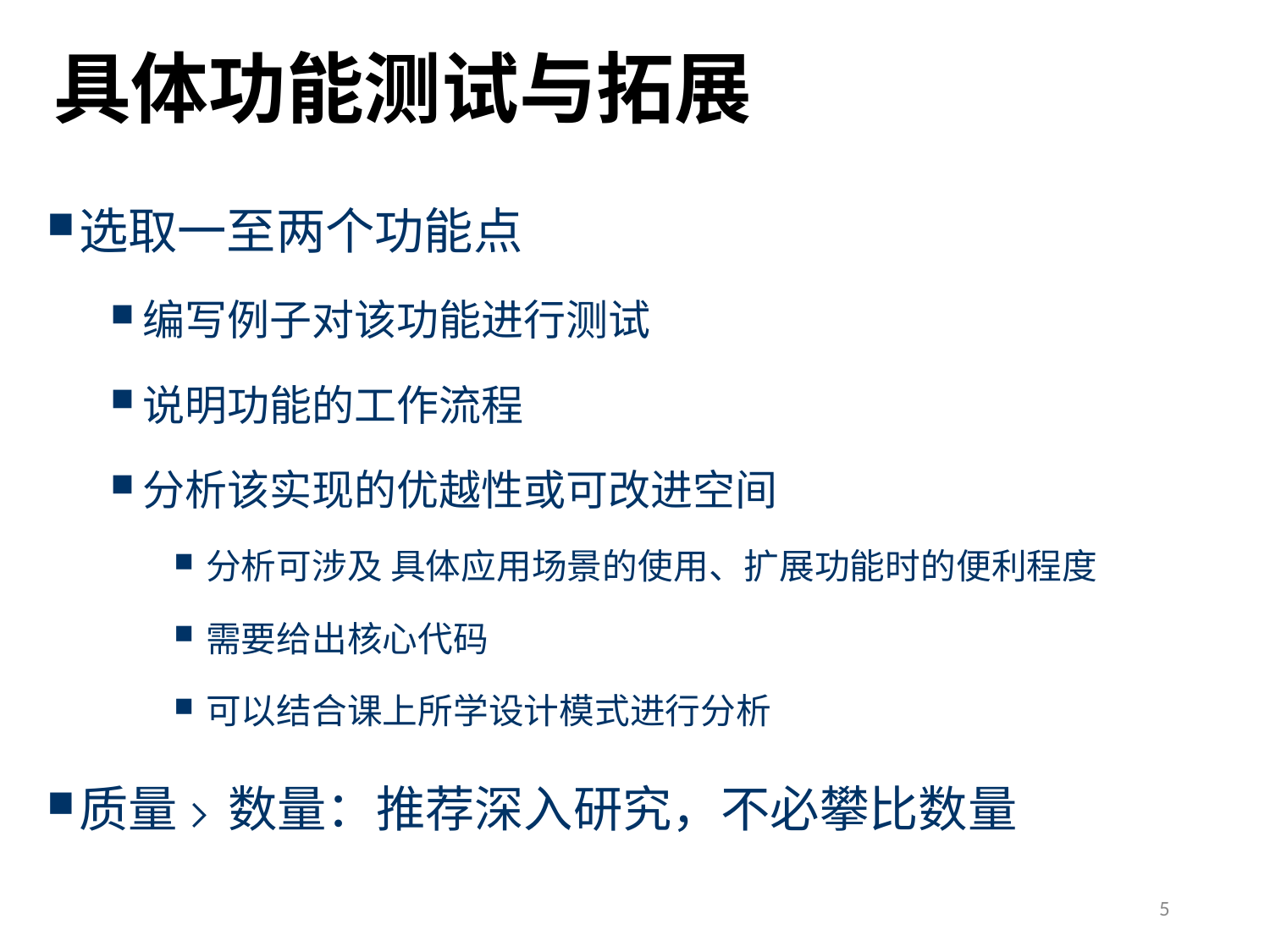

# 具体功能测试与拓展
选取一至两个功能点
编写例子对该功能进行测试
说明功能的工作流程
分析该实现的优越性或可改进空间
分析可涉及 具体应用场景的使用、扩展功能时的便利程度
需要给出核心代码
可以结合课上所学设计模式进行分析
质量>数量：推荐深入研究，不必攀比数量
5